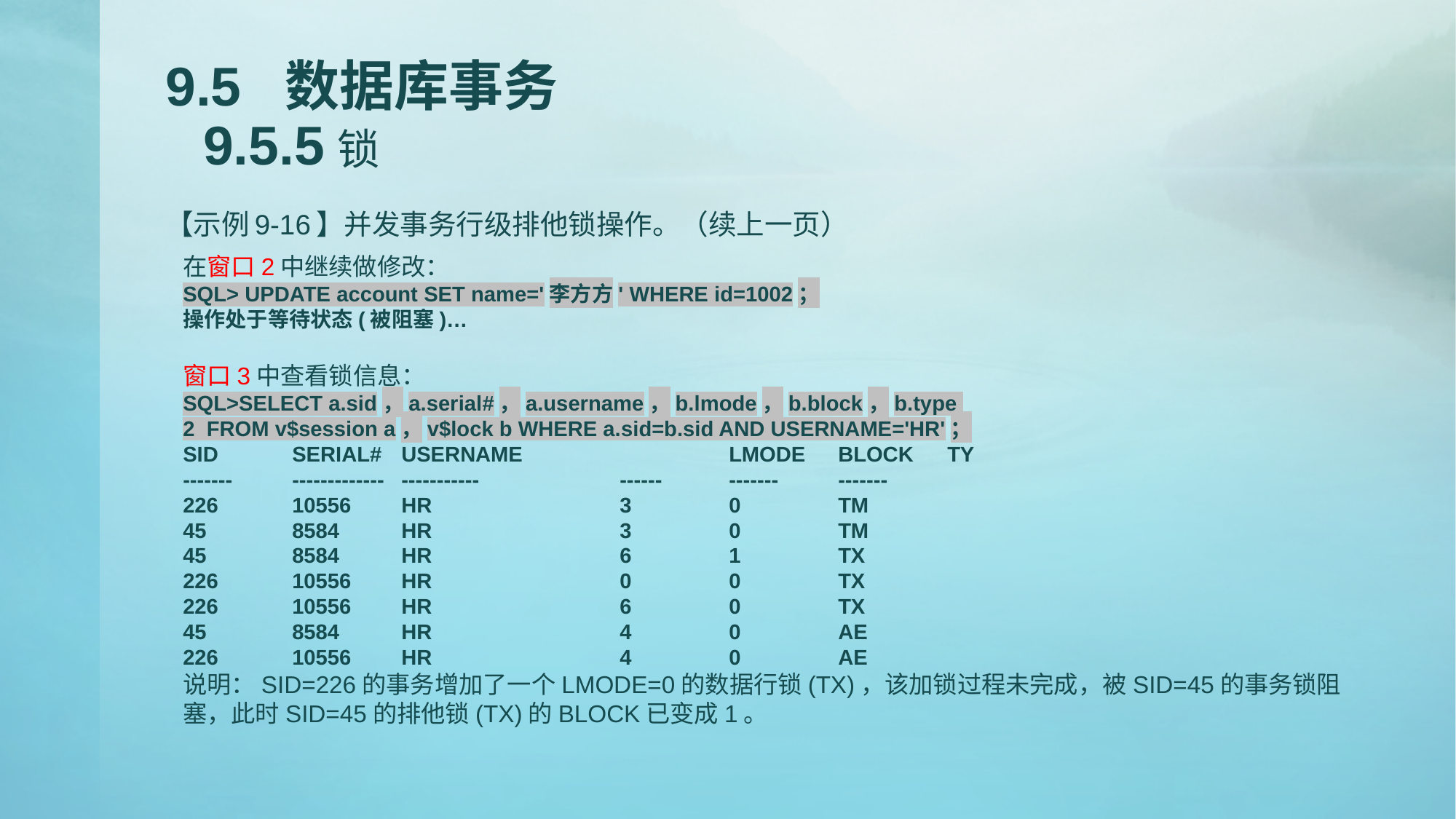

# 9.5  数据库事务 9.5.5锁
【示例9-16】并发事务行级排他锁操作。（续上一页）
在窗口2中继续做修改：
SQL> UPDATE account SET name='李方方' WHERE id=1002；
操作处于等待状态(被阻塞)…

窗口3中查看锁信息：
SQL>SELECT a.sid，a.serial#，a.username，b.lmode，b.block，b.type
2  FROM v$session a，v$lock b WHERE a.sid=b.sid AND USERNAME='HR'；
SID	SERIAL#	USERNAME		LMODE	BLOCK	TY
-------	-------------	-----------		------	-------	-------
226	10556	HR		3	0	TM
45	8584	HR		3	0	TM
45	8584	HR		6	1	TX
226	10556	HR		0	0	TX
226	10556	HR		6	0	TX
45	8584	HR		4	0	AE
226	10556	HR		4	0	AE
说明：SID=226的事务增加了一个LMODE=0的数据行锁(TX)，该加锁过程未完成，被SID=45的事务锁阻塞，此时SID=45的排他锁(TX)的BLOCK已变成1。